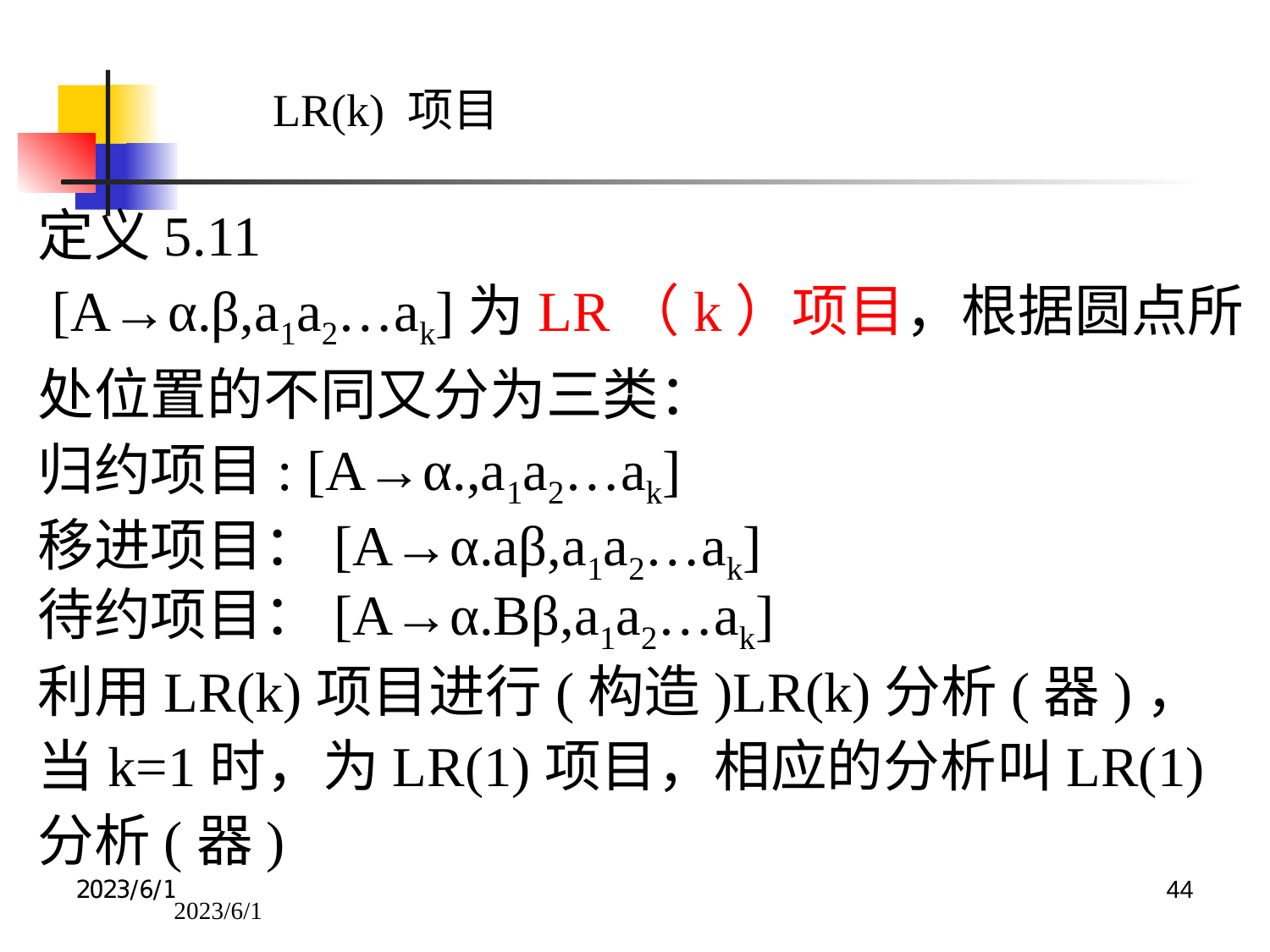

LR(k) 项目
定义5.11
 [A→α.β,a1a2…ak]为LR（k）项目，根据圆点所处位置的不同又分为三类：
归约项目: [A→α.,a1a2…ak]
移进项目：[A→α.aβ,a1a2…ak]
待约项目：[A→α.Bβ,a1a2…ak]
利用LR(k)项目进行(构造)LR(k)分析(器)，当k=1时，为LR(1)项目，相应的分析叫LR(1)分析(器)
2023/6/1
2023/6/1
44